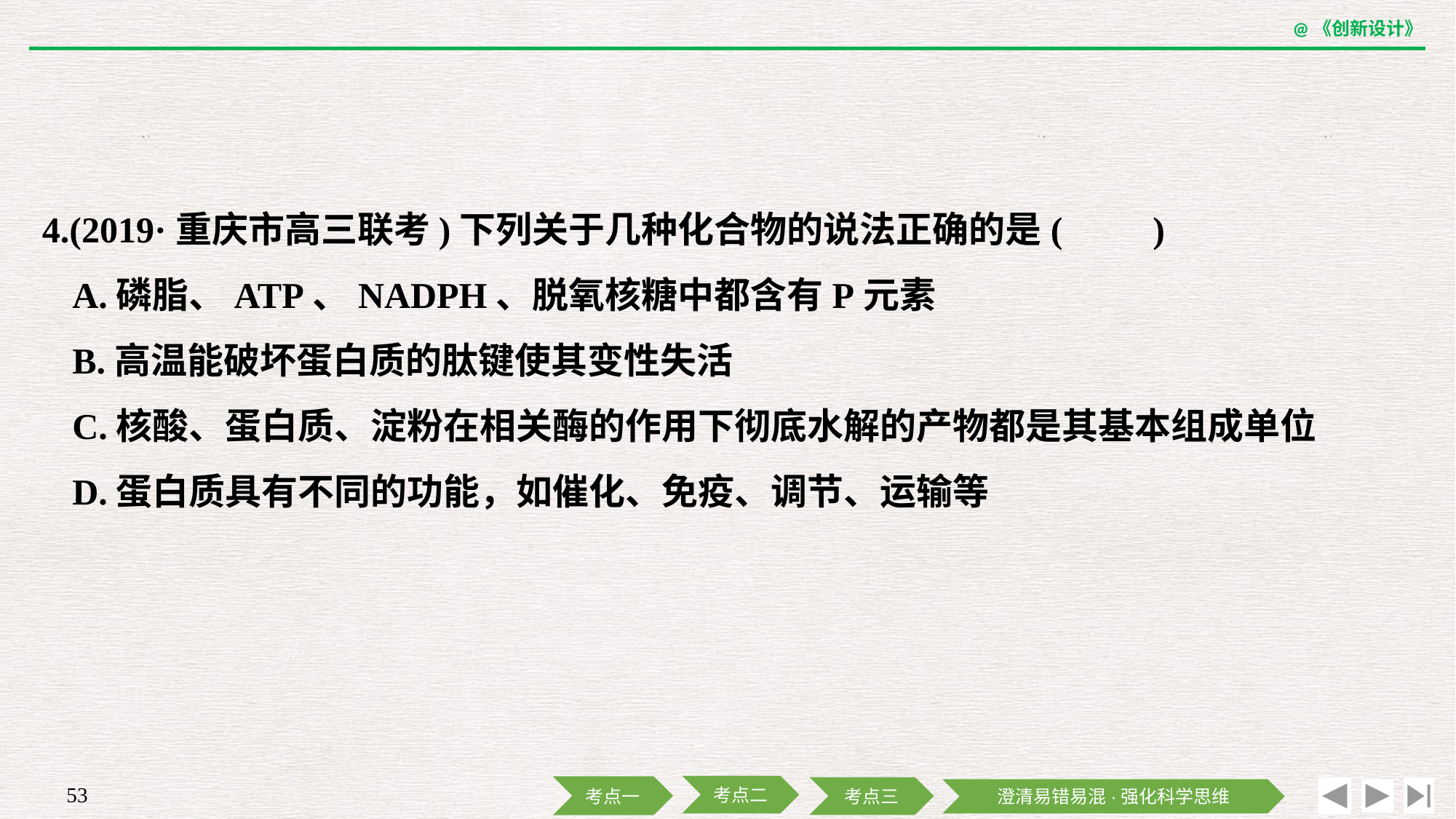

4.(2019·重庆市高三联考)下列关于几种化合物的说法正确的是(　　)
	A.磷脂、ATP、NADPH、脱氧核糖中都含有P元素
	B.高温能破坏蛋白质的肽键使其变性失活
	C.核酸、蛋白质、淀粉在相关酶的作用下彻底水解的产物都是其基本组成单位
	D.蛋白质具有不同的功能，如催化、免疫、调节、运输等